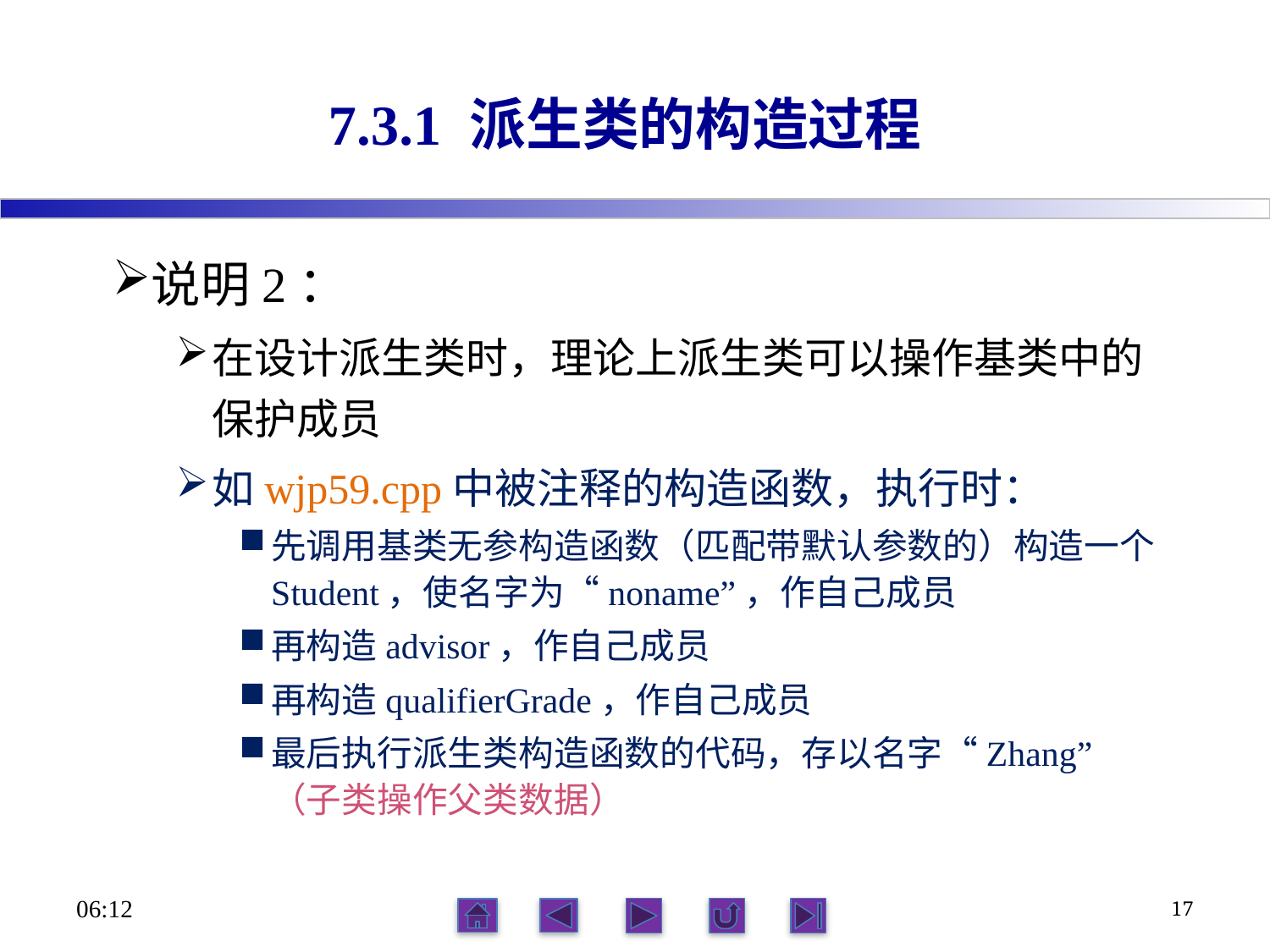

# 7.3.1 派生类的构造过程
说明2：
在设计派生类时，理论上派生类可以操作基类中的保护成员
如wjp59.cpp中被注释的构造函数，执行时：
先调用基类无参构造函数（匹配带默认参数的）构造一个Student，使名字为“noname”，作自己成员
再构造advisor，作自己成员
再构造qualifierGrade，作自己成员
最后执行派生类构造函数的代码，存以名字“Zhang”（子类操作父类数据）

06:12
17